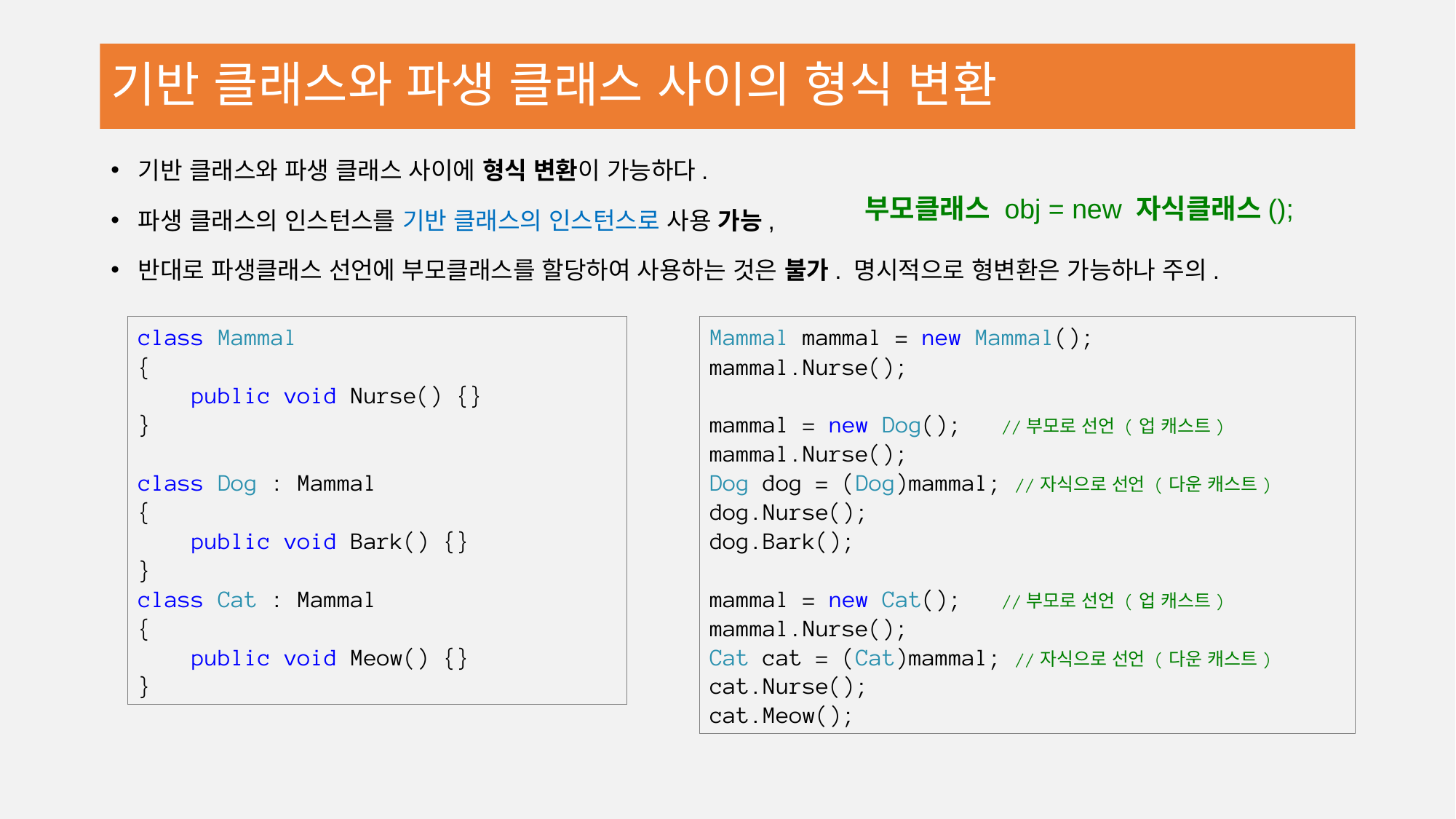

# 기반 클래스와 파생 클래스 사이의 형식 변환
기반 클래스와 파생 클래스 사이에 형식 변환이 가능하다.
파생 클래스의 인스턴스를 기반 클래스의 인스턴스로 사용 가능,
반대로 파생클래스 선언에 부모클래스를 할당하여 사용하는 것은 불가. 명시적으로 형변환은 가능하나 주의.
부모클래스 obj = new 자식클래스();
class Mammal
{
    public void Nurse() {}
}

class Dog : Mammal
{
    public void Bark() {}
}
class Cat : Mammal
{
    public void Meow() {}
}
Mammal mammal = new Mammal();
mammal.Nurse();

mammal = new Dog();   //부모로 선언 (업 캐스트)
mammal.Nurse();
Dog dog = (Dog)mammal; //자식으로 선언 (다운 캐스트)
dog.Nurse();
dog.Bark();

mammal = new Cat();   //부모로 선언 (업 캐스트)
mammal.Nurse();
Cat cat = (Cat)mammal; //자식으로 선언 (다운 캐스트)
cat.Nurse();
cat.Meow();